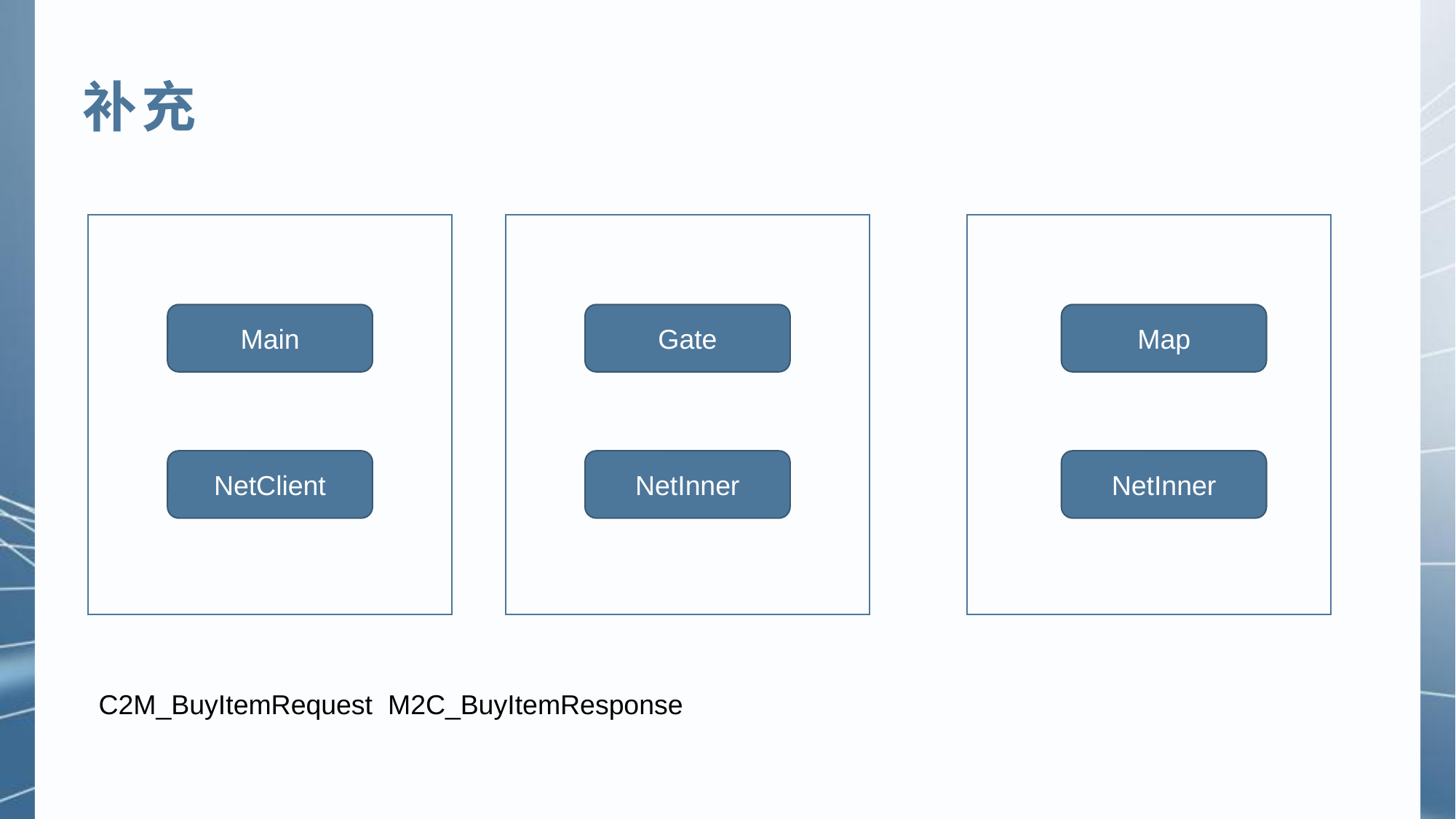

补充

Main
Gate
Map
NetClient
NetInner
NetInner
C2M_BuyItemRequest  M2C_BuyItemResponse